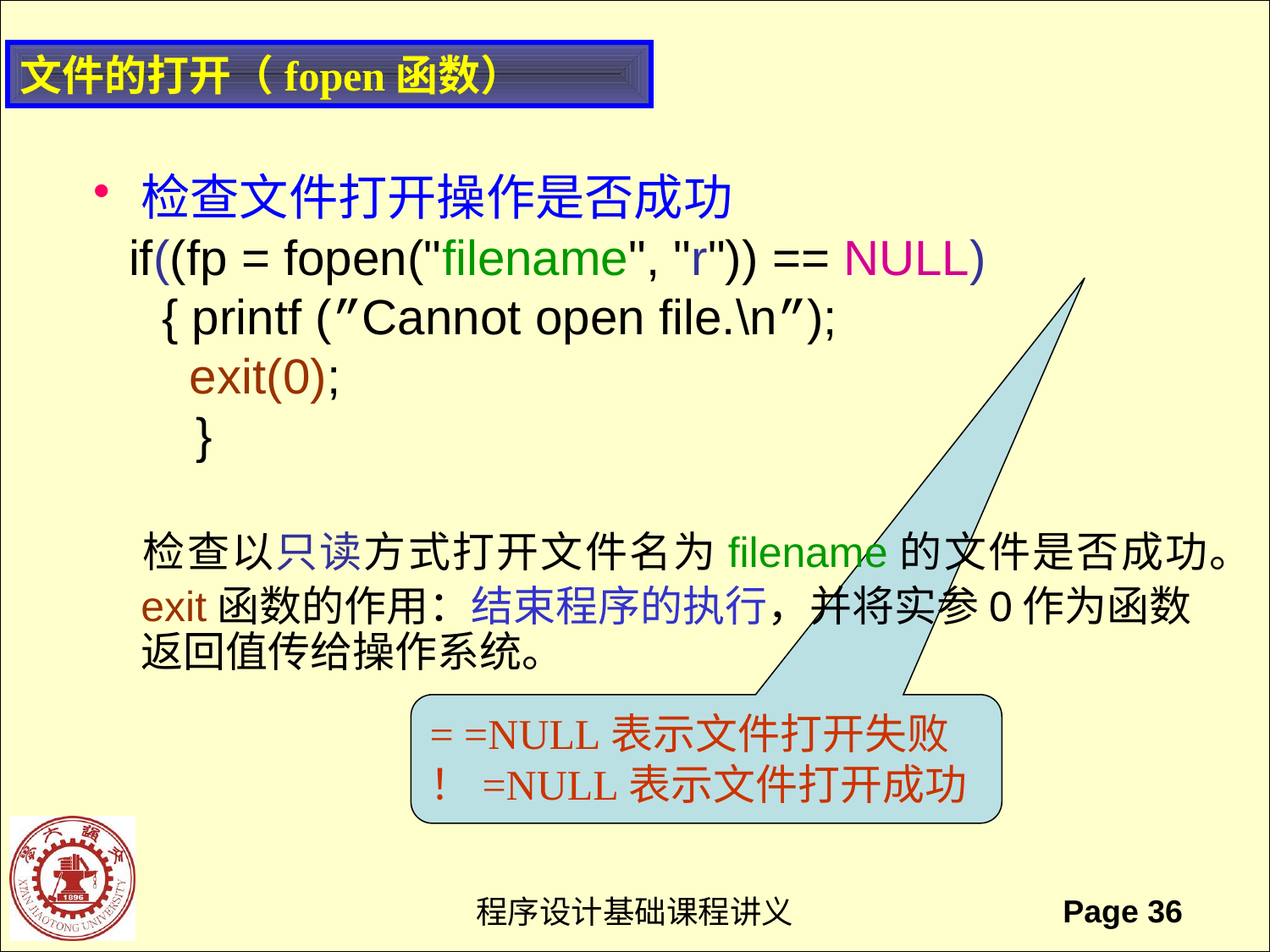

文件的打开（fopen函数）
检查文件打开操作是否成功
   if((fp = fopen("filename", "r")) == NULL)
     { printf (”Cannot open file.\n”);
       exit(0);
	    }

	检查以只读方式打开文件名为filename的文件是否成功。
	exit函数的作用：结束程序的执行，并将实参0作为函数返回值传给操作系统。
= =NULL表示文件打开失败
！=NULL表示文件打开成功